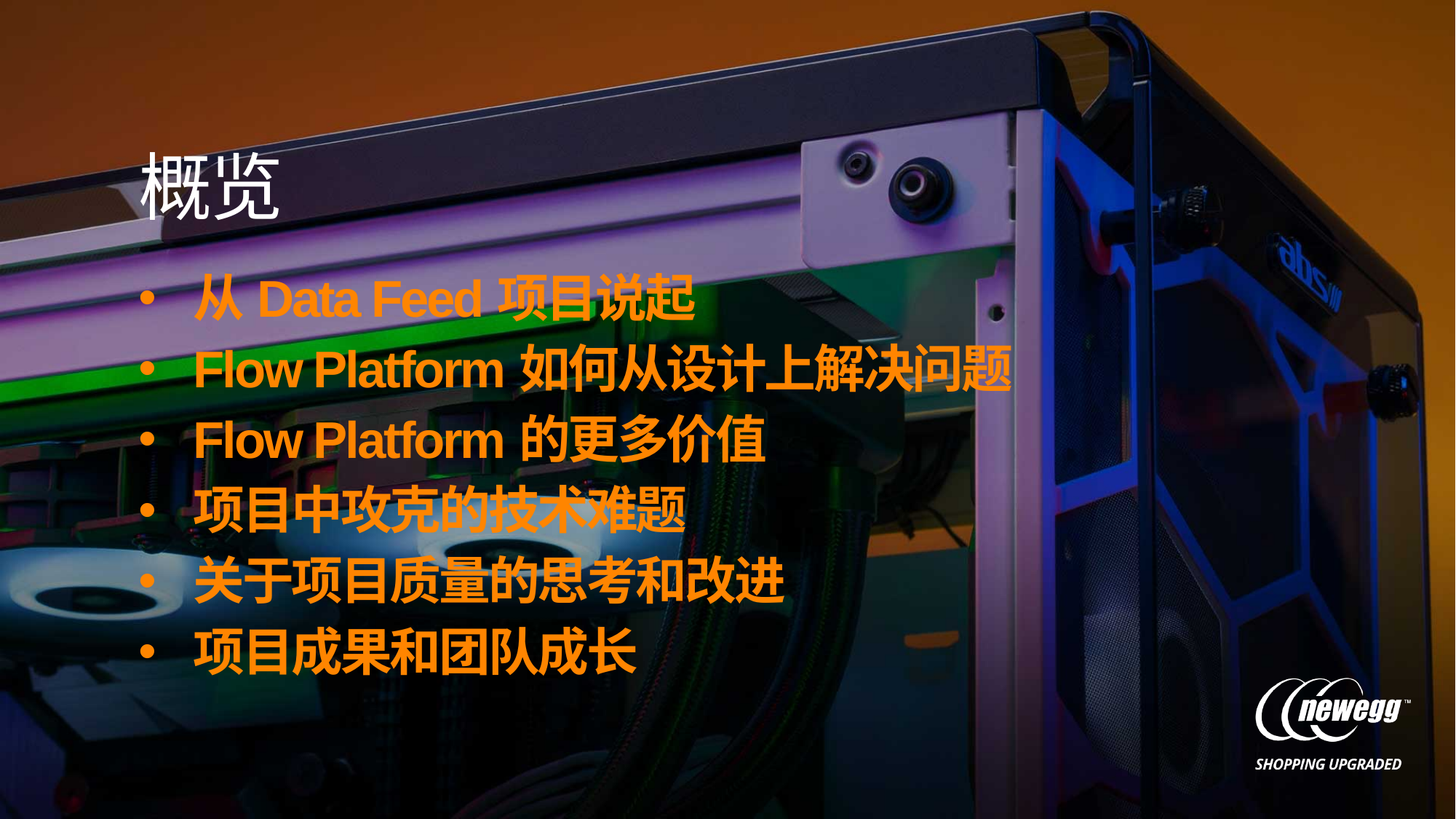

# 概览
从Data Feed项目说起
Flow Platform如何从设计上解决问题
Flow Platform的更多价值
项目中攻克的技术难题
关于项目质量的思考和改进
项目成果和团队成长